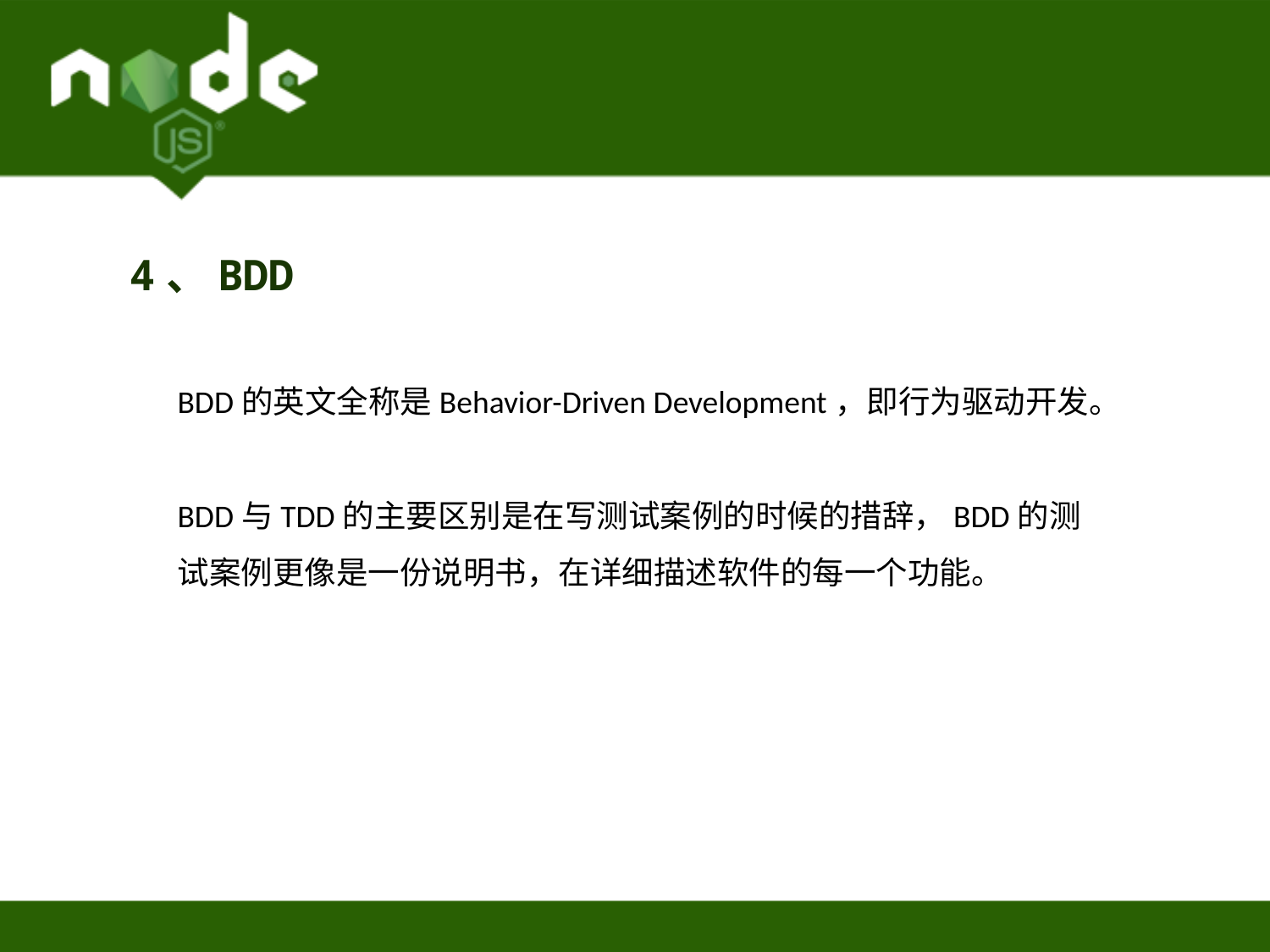

4、BDD
BDD的英文全称是Behavior-Driven Development，即行为驱动开发。
BDD与TDD的主要区别是在写测试案例的时候的措辞，BDD的测试案例更像是一份说明书，在详细描述软件的每一个功能。